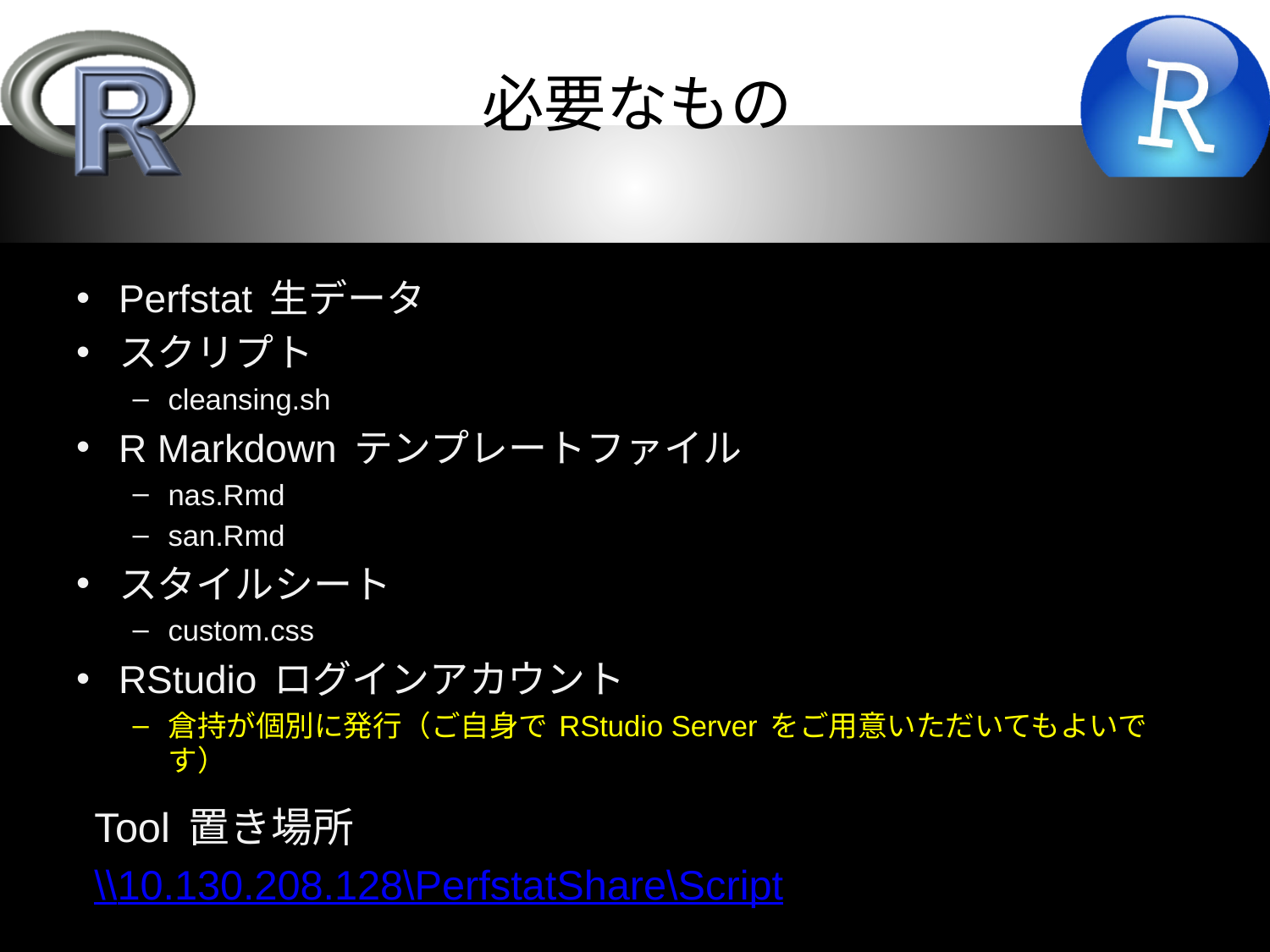

# 必要なもの
Perfstat 生データ
スクリプト
cleansing.sh
R Markdown テンプレートファイル
nas.Rmd
san.Rmd
スタイルシート
custom.css
RStudio ログインアカウント
倉持が個別に発行（ご自身で RStudio Server をご用意いただいてもよいです）

Tool 置き場所
\\10.130.208.128\PerfstatShare\Script